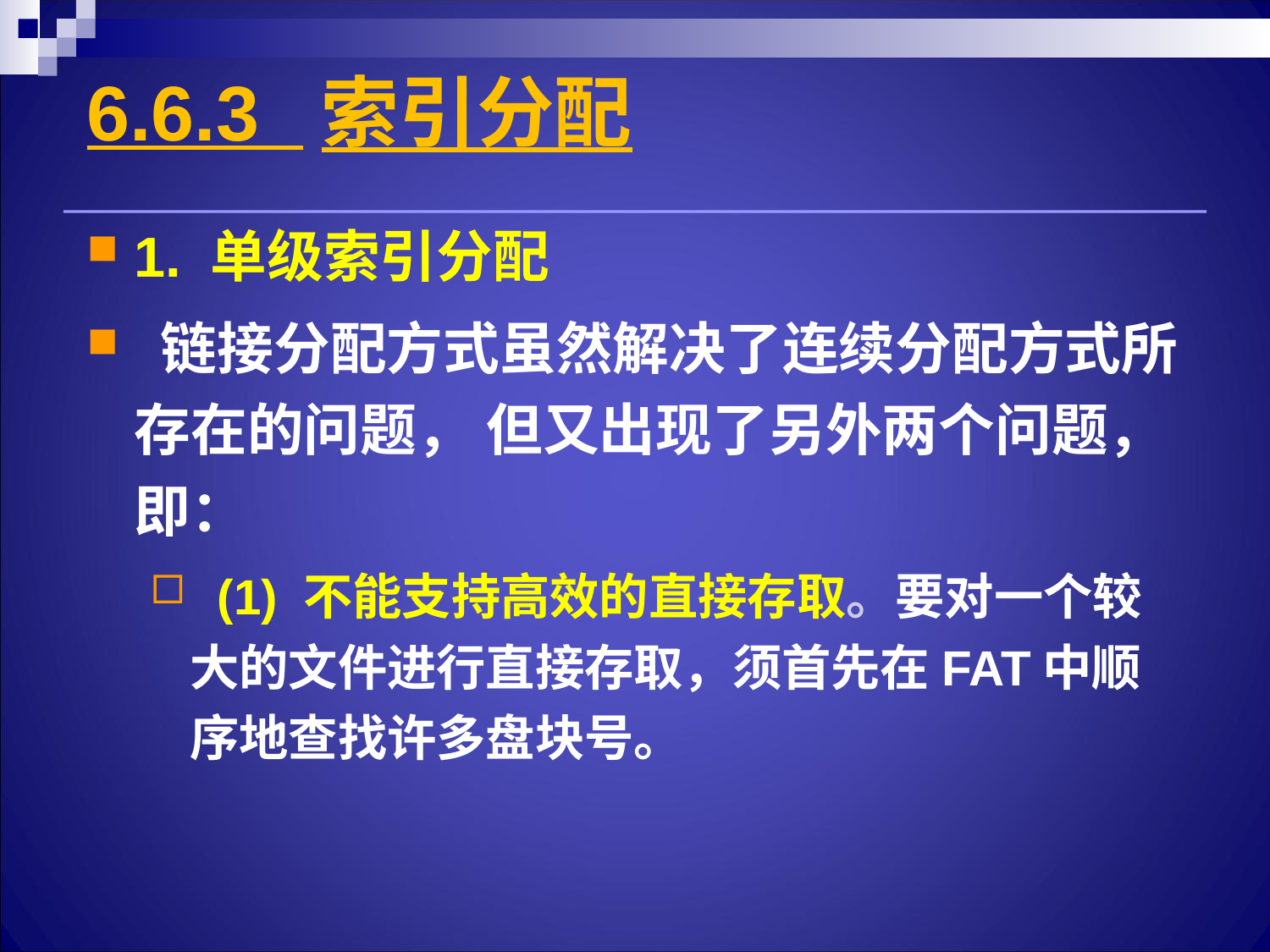

6.6.3  索引分配
1. 单级索引分配
 链接分配方式虽然解决了连续分配方式所存在的问题， 但又出现了另外两个问题， 即：
  (1) 不能支持高效的直接存取。要对一个较大的文件进行直接存取，须首先在FAT中顺序地查找许多盘块号。